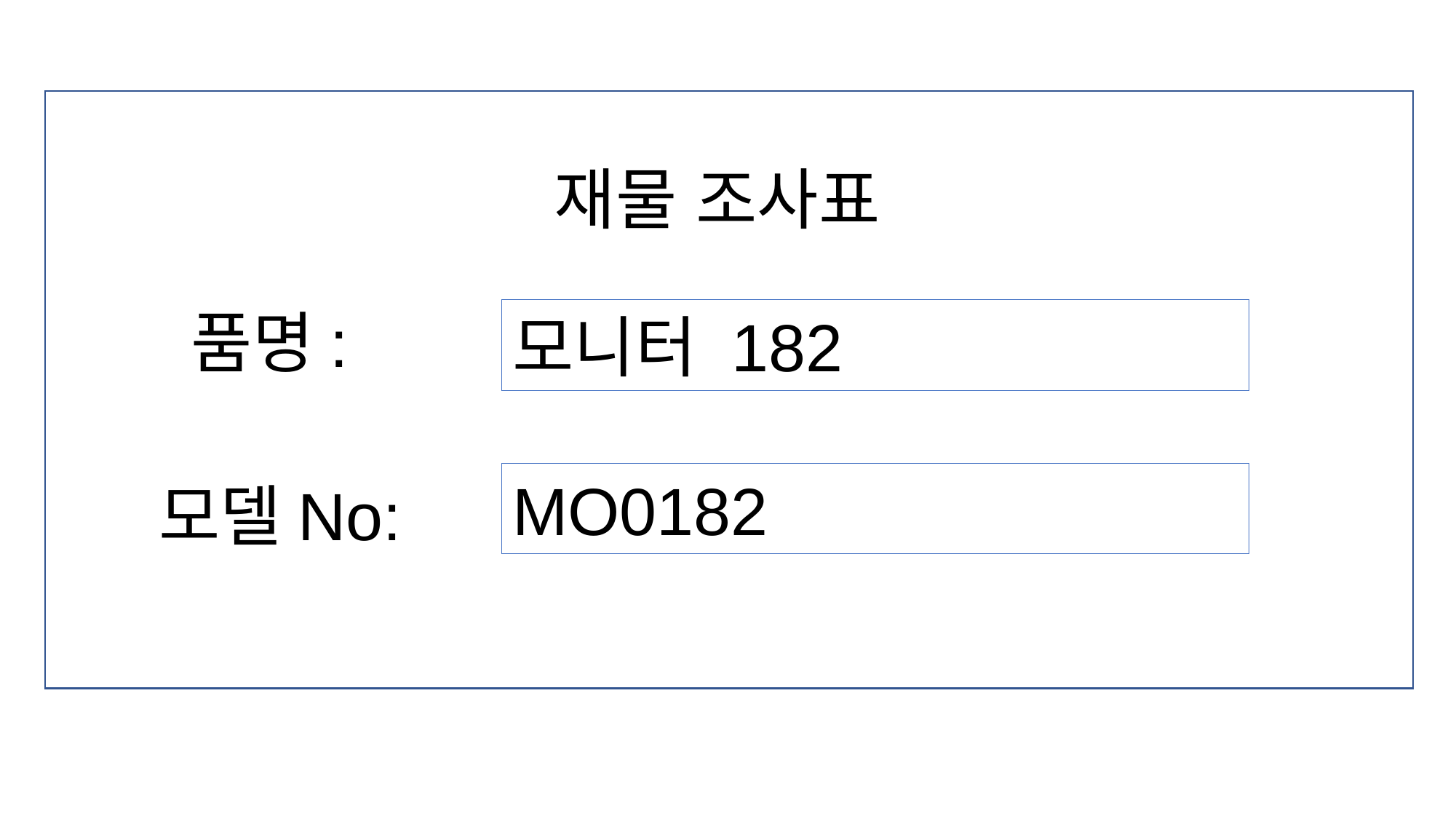

재물 조사표
품명:
모니터 182
MO0182
모델No: